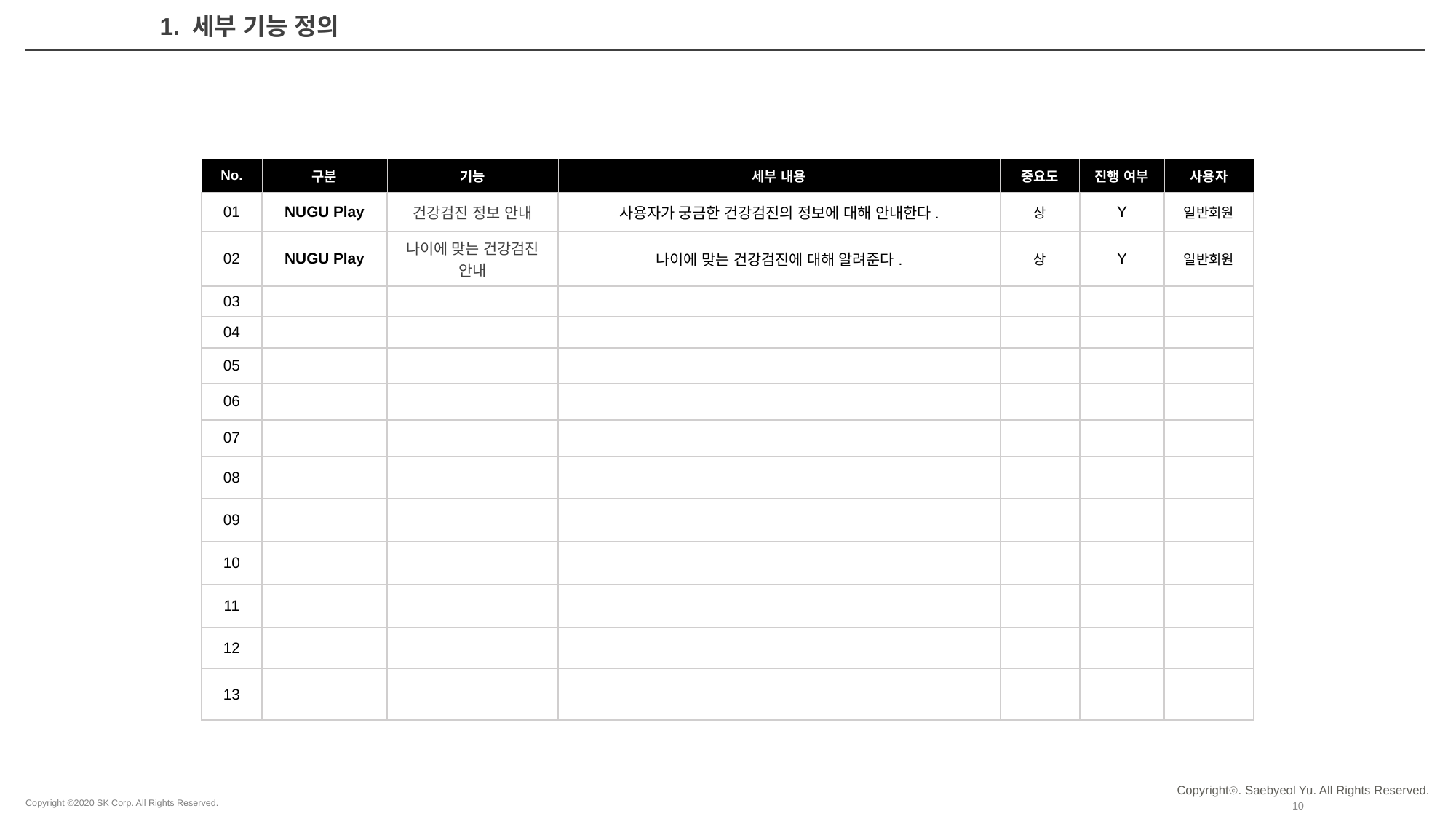

1. 세부 기능 정의
| No. | 구분 | 기능 | 세부 내용 | 중요도 | 진행 여부 | 사용자 |
| --- | --- | --- | --- | --- | --- | --- |
| 01 | NUGU Play | 건강검진 정보 안내 | 사용자가 궁금한 건강검진의 정보에 대해 안내한다. | 상 | Y | 일반회원 |
| 02 | NUGU Play | 나이에 맞는 건강검진 안내 | 나이에 맞는 건강검진에 대해 알려준다. | 상 | Y | 일반회원 |
| 03 |  |  |  |  |  |  |
| 04 |  |  |  |  |  |  |
| 05 |  |  |  |  |  |  |
| 06 |  |  |  |  |  |  |
| 07 |  |  |  |  |  |  |
| 08 |  |  |  |  |  |  |
| 09 |  |  |  |  |  |  |
| 10 |  |  |  |  |  |  |
| 11 |  |  |  |  |  |  |
| 12 |  |  |  |  |  |  |
| 13 |  |  |  |  |  |  |
10